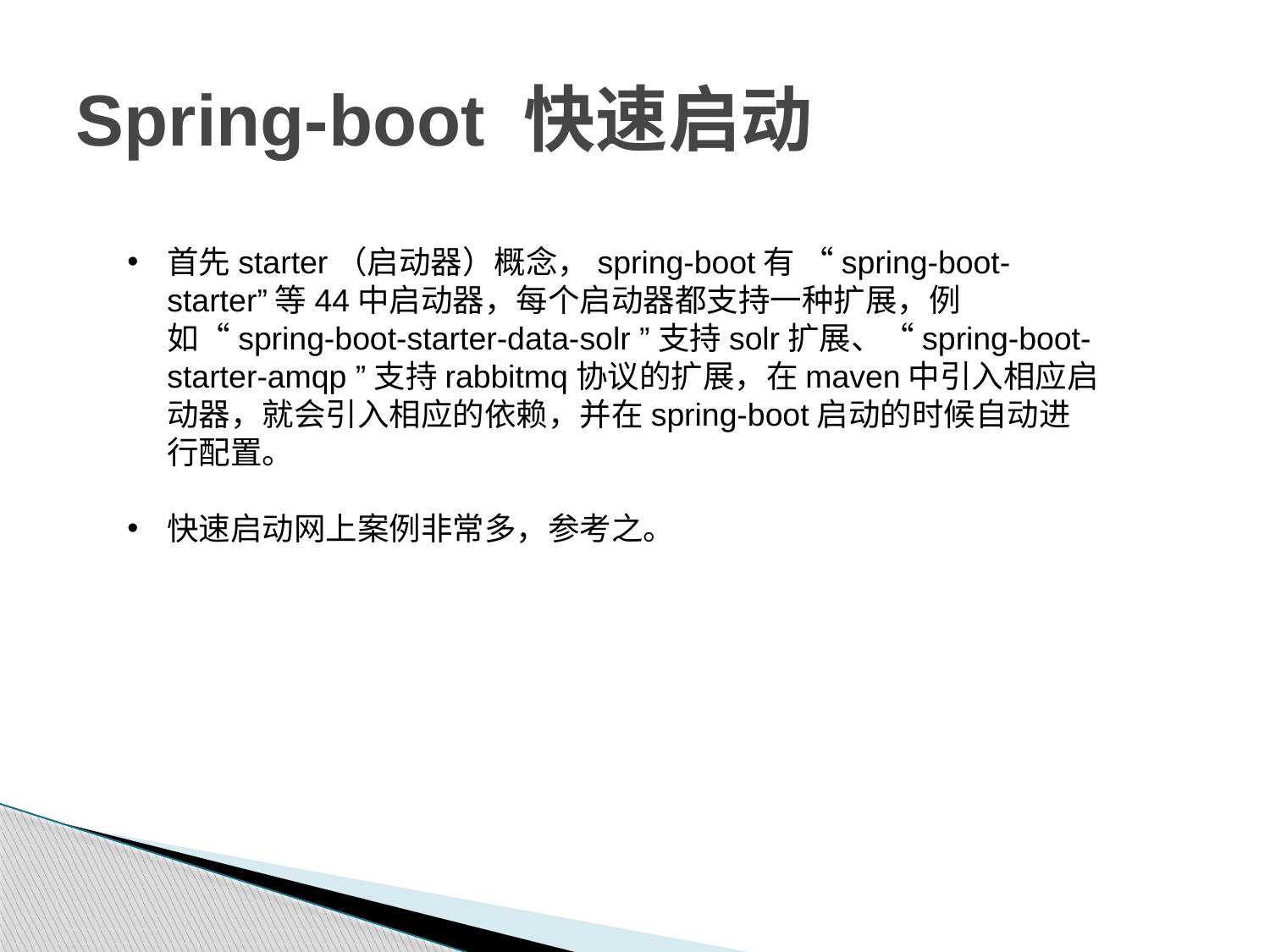

# Spring-boot 快速启动
首先starter（启动器）概念，spring-boot有 “spring-boot-starter”等44中启动器，每个启动器都支持一种扩展，例如“spring-boot-starter-data-solr ”支持solr扩展、“spring-boot-starter-amqp ”支持rabbitmq协议的扩展，在maven中引入相应启动器，就会引入相应的依赖，并在spring-boot启动的时候自动进行配置。

快速启动网上案例非常多，参考之。